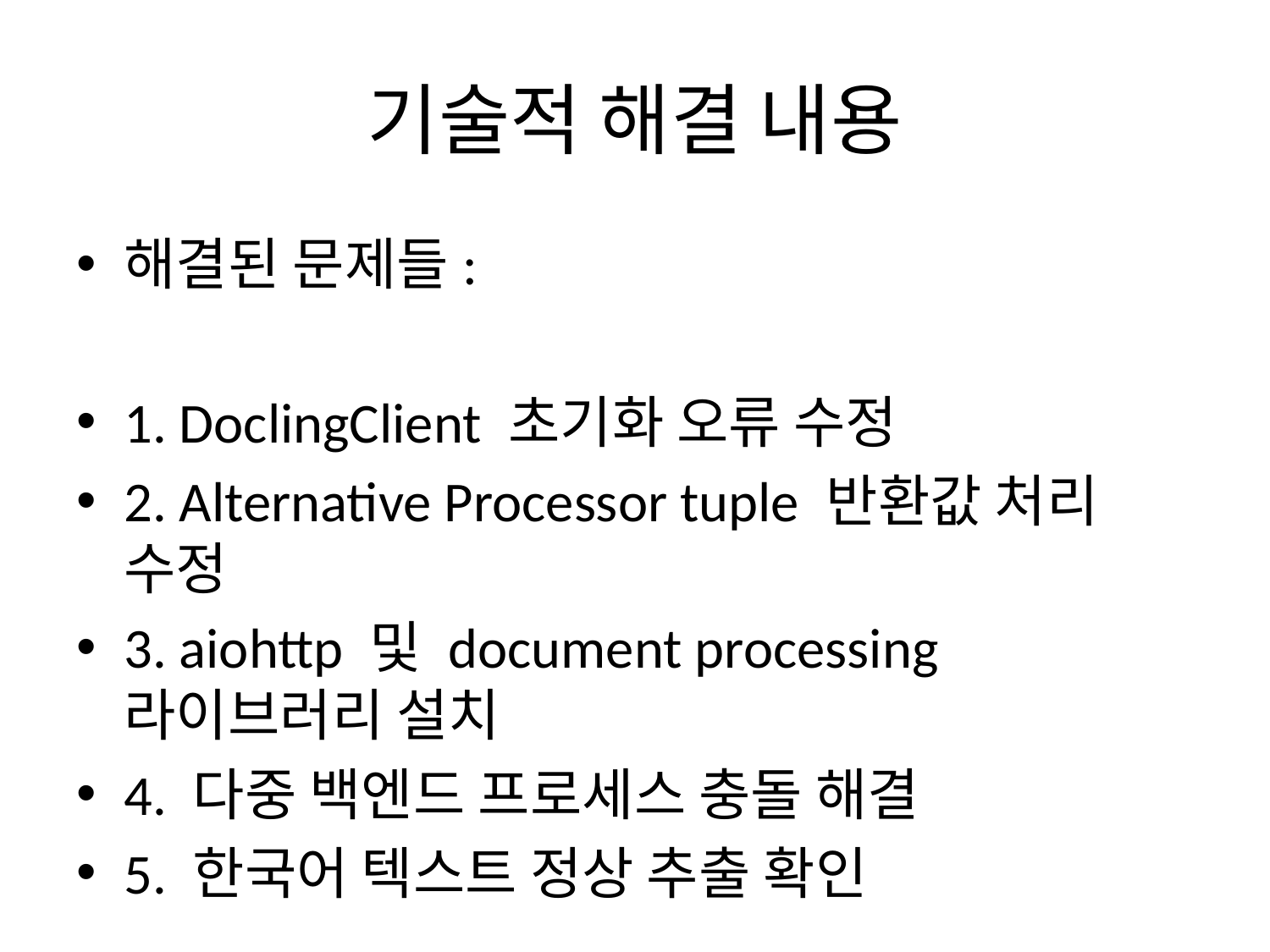

# 기술적 해결 내용
해결된 문제들:

1. DoclingClient 초기화 오류 수정
2. Alternative Processor tuple 반환값 처리 수정
3. aiohttp 및 document processing 라이브러리 설치
4. 다중 백엔드 프로세스 충돌 해결
5. 한국어 텍스트 정상 추출 확인